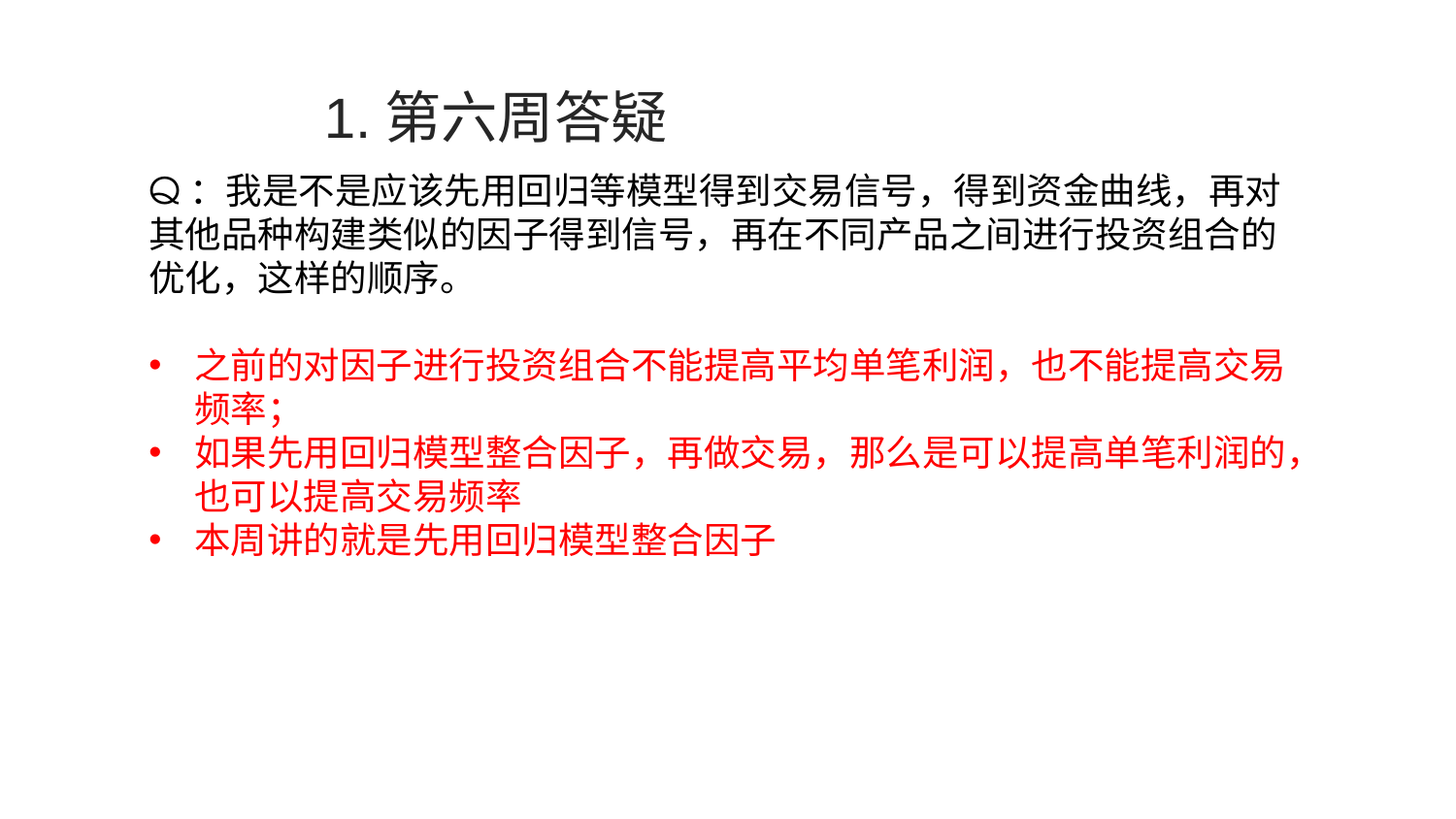

# 1.第六周答疑
Q：我是不是应该先用回归等模型得到交易信号，得到资金曲线，再对其他品种构建类似的因子得到信号，再在不同产品之间进行投资组合的优化，这样的顺序。

之前的对因子进行投资组合不能提高平均单笔利润，也不能提高交易频率；
如果先用回归模型整合因子，再做交易，那么是可以提高单笔利润的，也可以提高交易频率
本周讲的就是先用回归模型整合因子